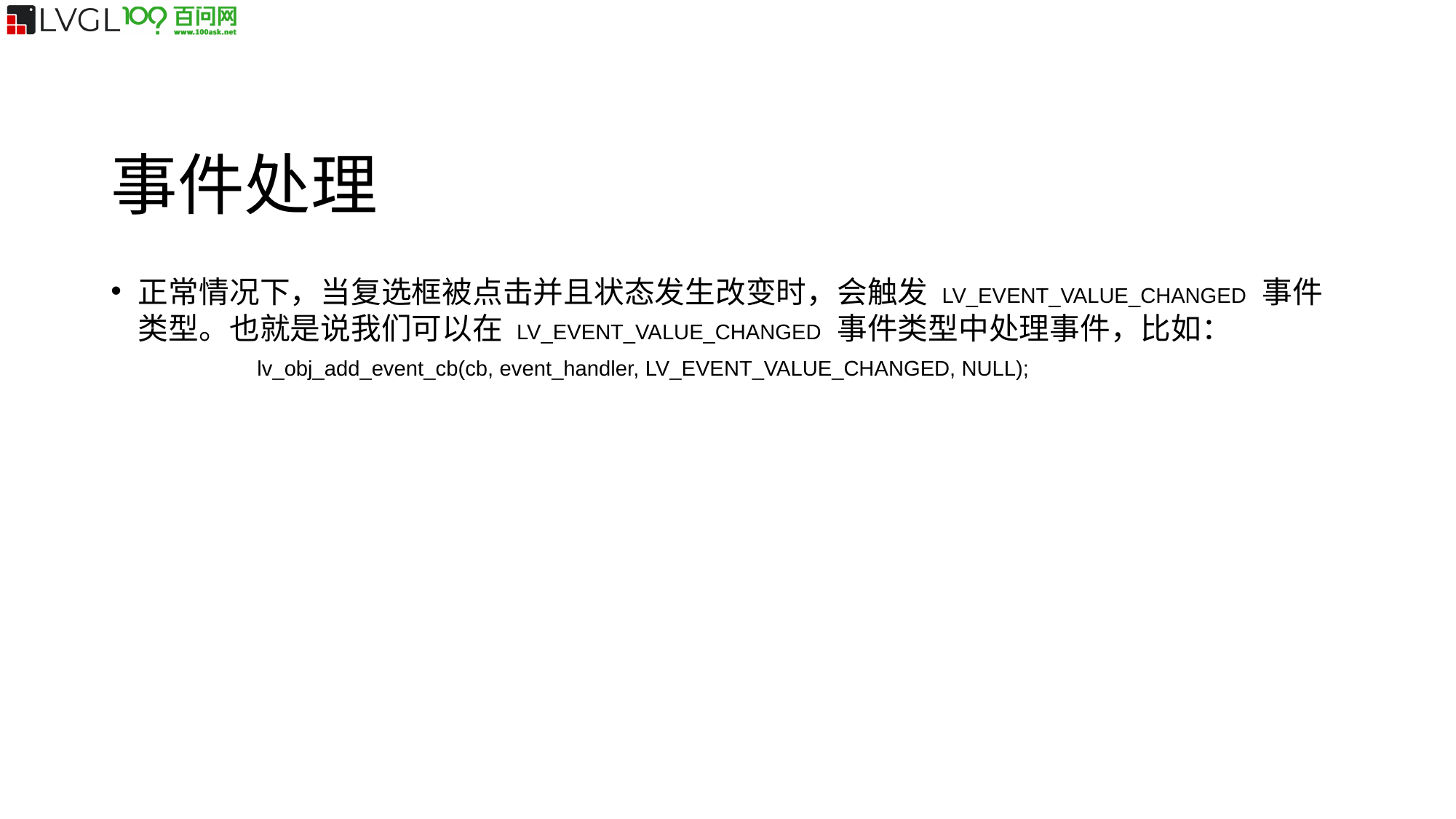

事件处理
正常情况下，当复选框被点击并且状态发生改变时，会触发 LV_EVENT_VALUE_CHANGED 事件类型。也就是说我们可以在 LV_EVENT_VALUE_CHANGED 事件类型中处理事件，比如：
	 lv_obj_add_event_cb(cb, event_handler, LV_EVENT_VALUE_CHANGED, NULL);